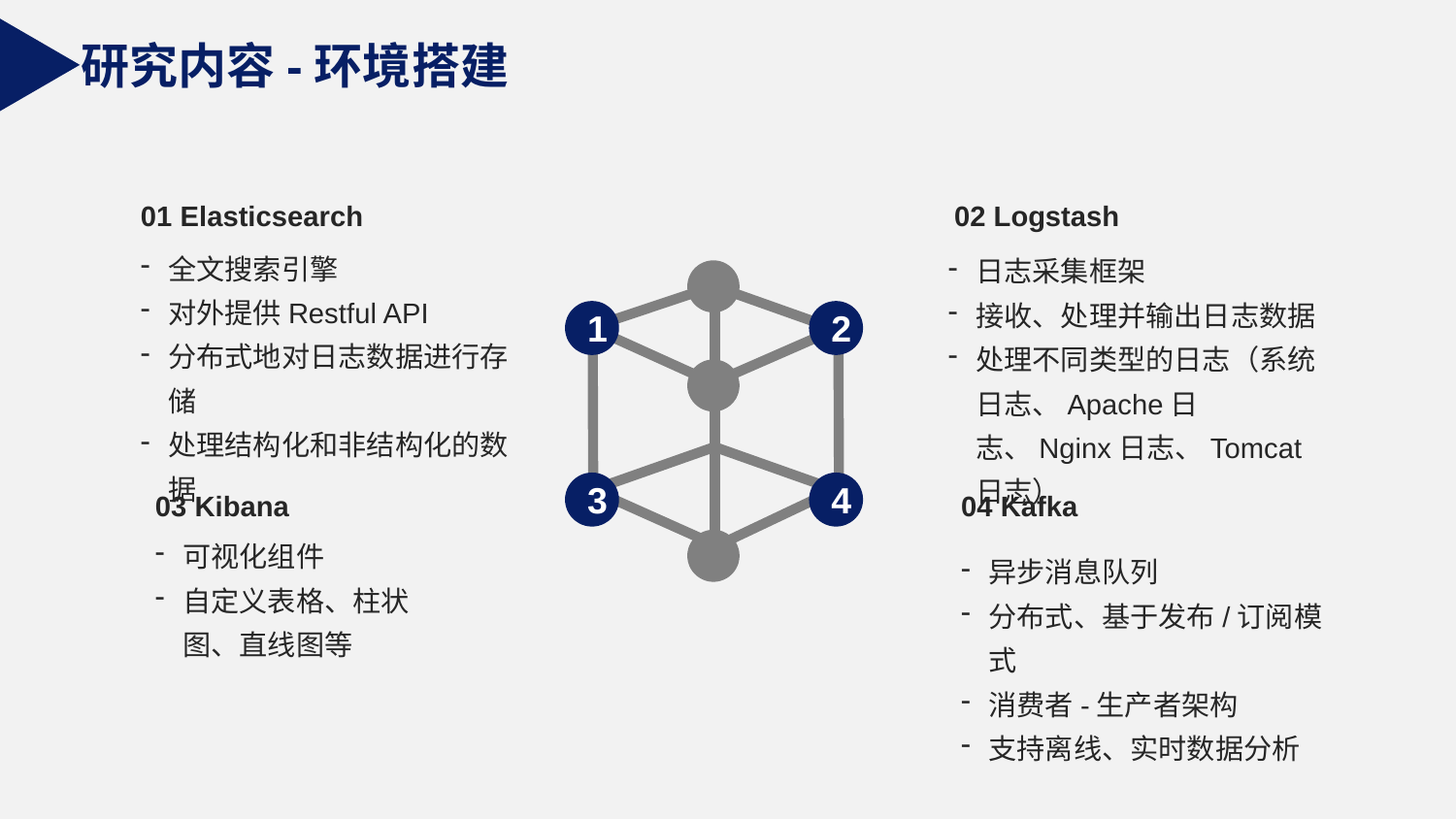

研究内容-环境搭建
01 Elasticsearch
全文搜索引擎
对外提供Restful API
分布式地对日志数据进行存储
处理结构化和非结构化的数据
02 Logstash
日志采集框架
接收、处理并输出日志数据
处理不同类型的日志（系统日志、Apache日志、Nginx日志、Tomcat日志）

1
2

3
4

03 Kibana
可视化组件
自定义表格、柱状图、直线图等
04 Kafka
异步消息队列
分布式、基于发布/订阅模式
消费者-生产者架构
支持离线、实时数据分析